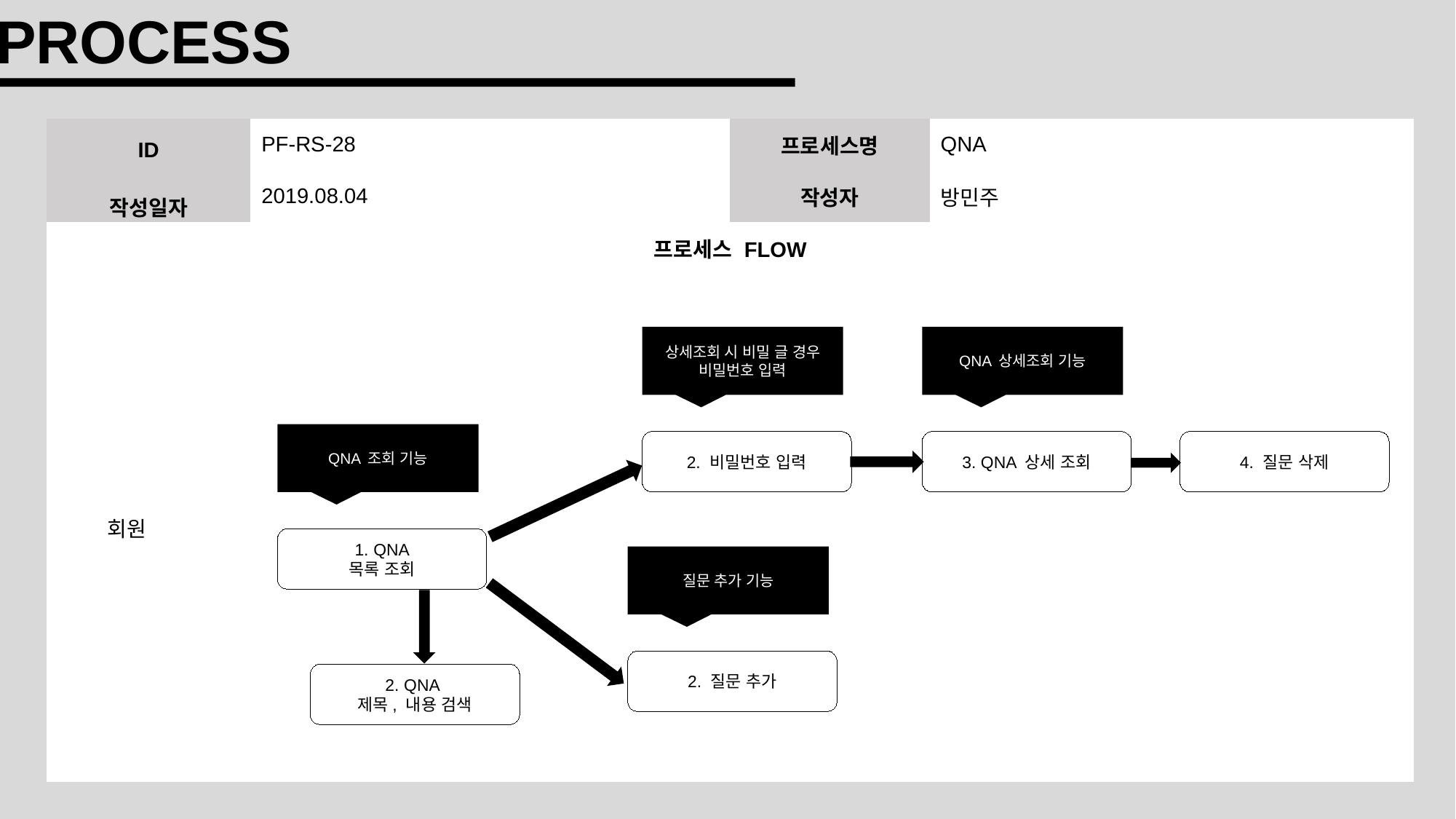

PROCESS

| ID |  | PF-RS-28 | 프로세스명 | QNA |
| --- | --- | --- | --- | --- |
| 작성일자 |  | 2019.08.04 | 작성자 | 방민주 |
| 프로세스 FLOW |  |  |  |  |
| 회원 |  |  |  |  |
상세조회 시 비밀 글 경우 비밀번호 입력
QNA 상세조회 기능
QNA 조회 기능
4. 질문 삭제
2. 비밀번호 입력
3. QNA 상세 조회

1. QNA
목록 조회
질문 추가 기능

2. 질문 추가
2. QNA
제목, 내용 검색